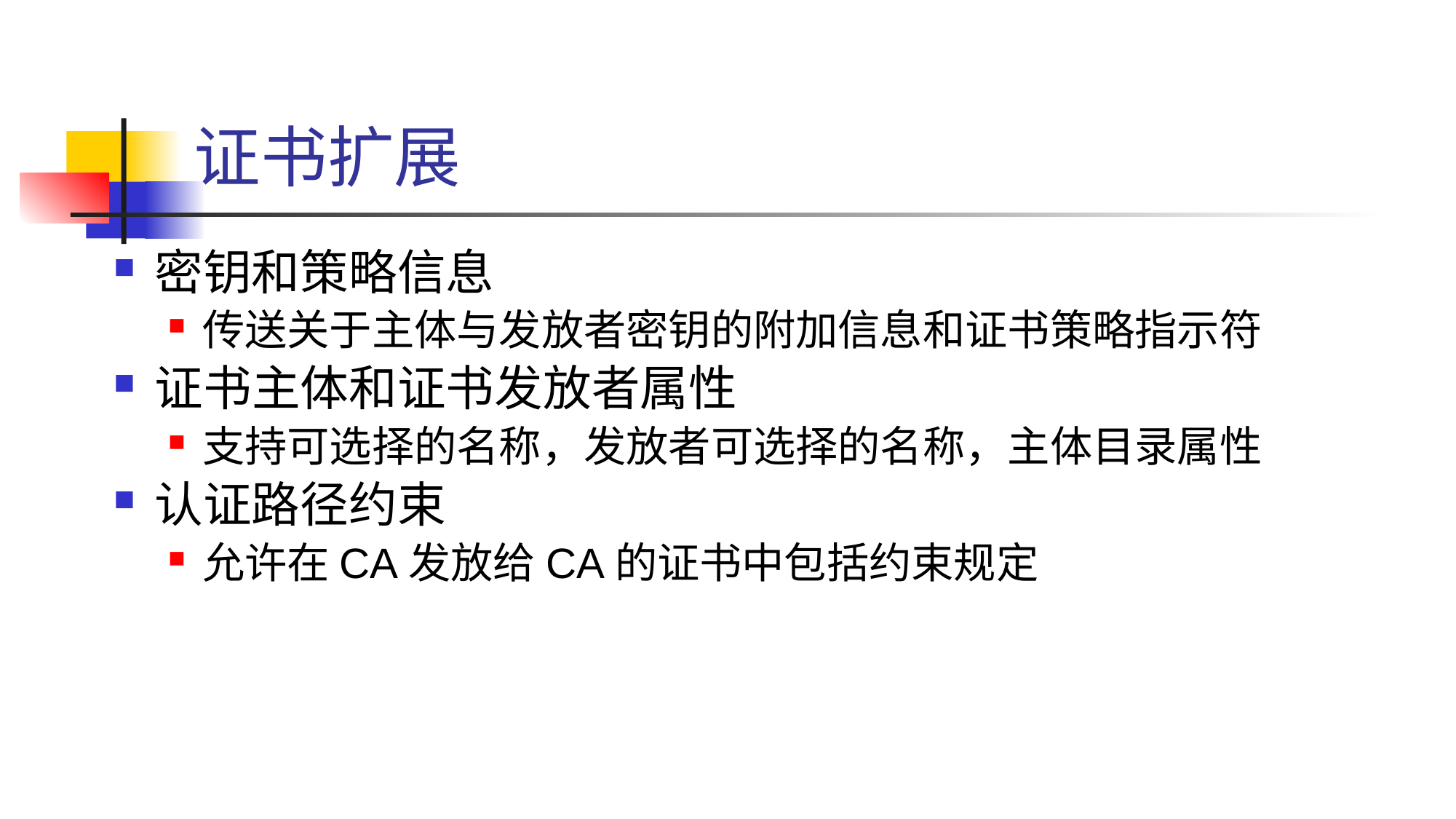

# 证书扩展
密钥和策略信息
传送关于主体与发放者密钥的附加信息和证书策略指示符
证书主体和证书发放者属性
支持可选择的名称，发放者可选择的名称，主体目录属性
认证路径约束
允许在CA发放给CA的证书中包括约束规定